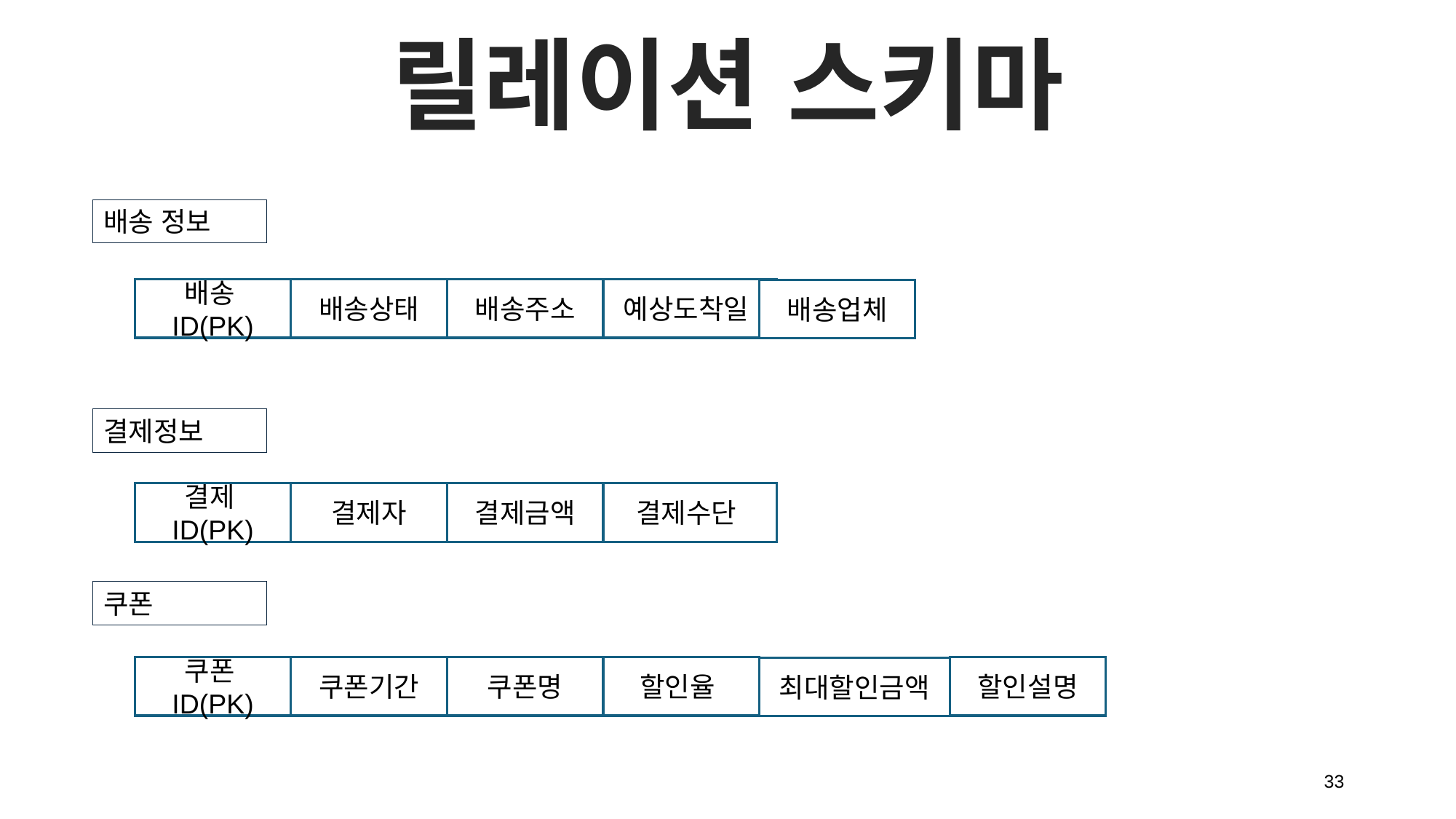

릴레이션 스키마
배송 정보
배송ID(PK)
배송상태
배송주소
예상도착일
배송업체
결제정보
결제ID(PK)
결제자
결제금액
결제수단
쿠폰
쿠폰ID(PK)
쿠폰기간
쿠폰명
할인율
할인설명
최대할인금액
33